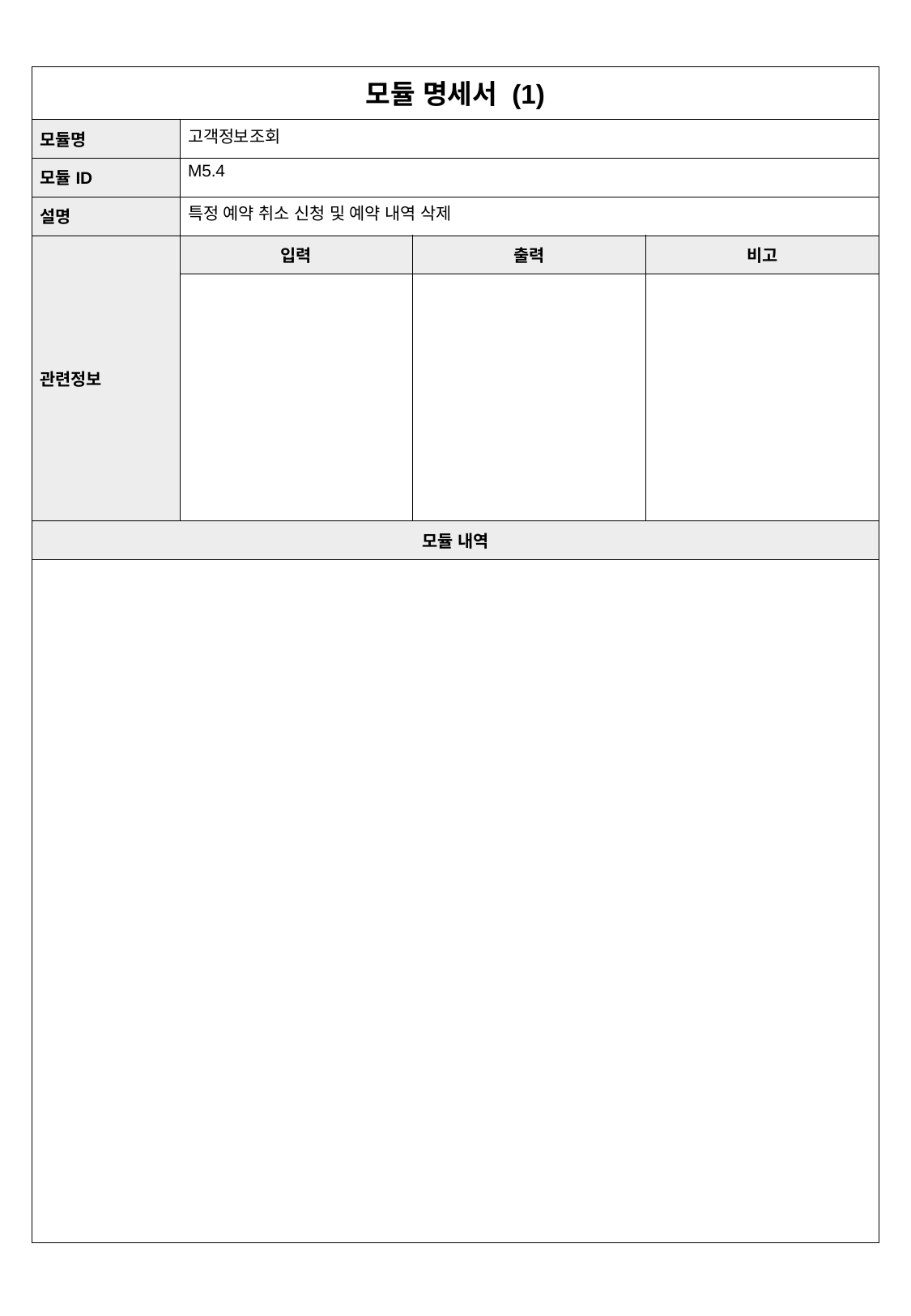

| 모듈 명세서 (1) | 주문신청서작성 |  |  |
| --- | --- | --- | --- |
| 모듈명 | 고객정보조회 |  |  |
| 모듈ID | M5.4 |  |  |
| 설명 | 특정 예약 취소 신청 및 예약 내역 삭제 |  |  |
| 관련정보 | 입력 | 출력 | 비고 |
|  |  |  |  |
| 모듈 내역 |  |  |  |
|  |  |  |  |